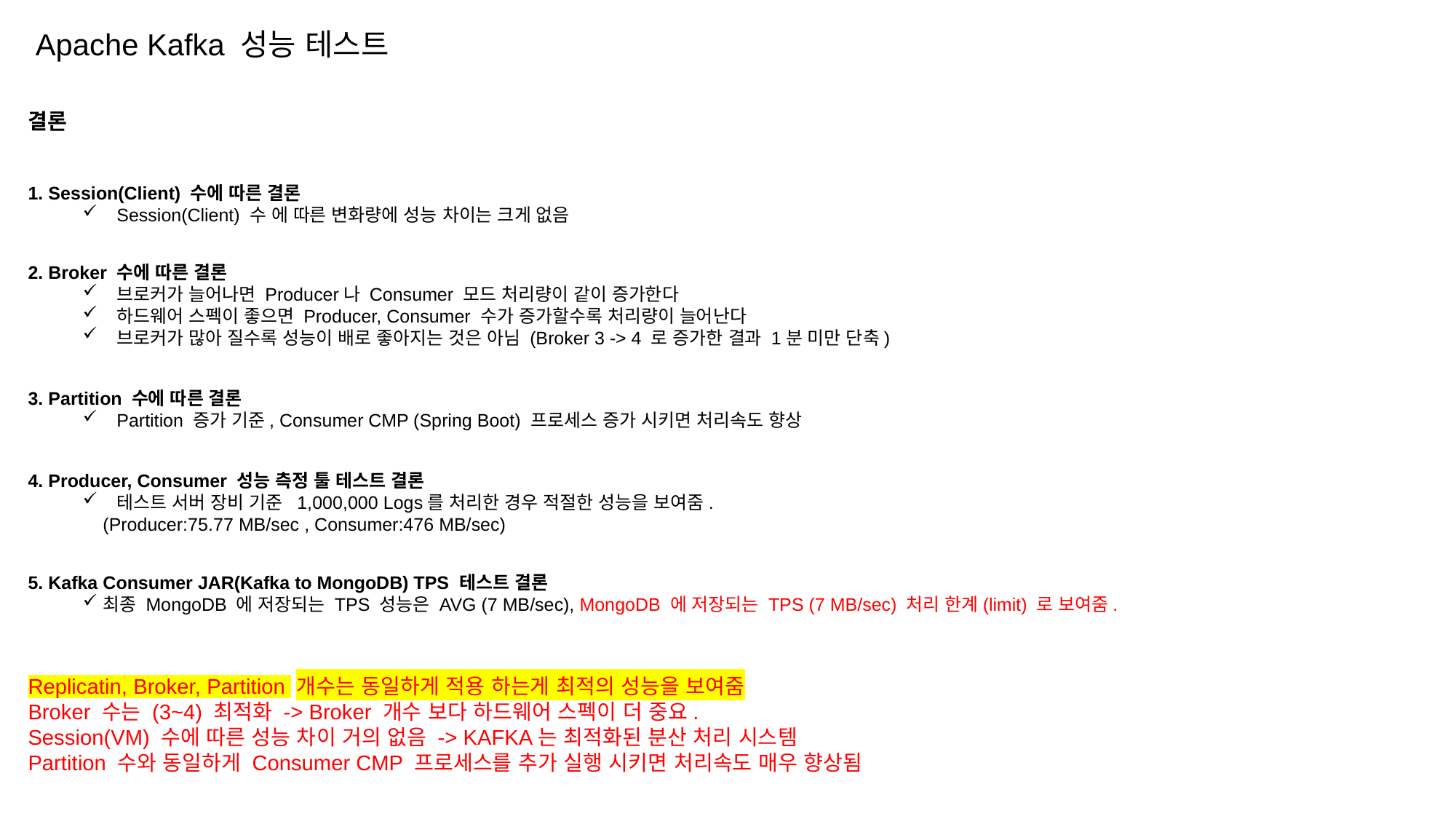

Apache Kafka 성능 테스트
결론
1. Session(Client) 수에 따른 결론
Session(Client) 수 에 따른 변화량에 성능 차이는 크게 없음
2. Broker 수에 따른 결론
브로커가 늘어나면 Producer나 Consumer 모드 처리량이 같이 증가한다
하드웨어 스펙이 좋으면 Producer, Consumer 수가 증가할수록 처리량이 늘어난다
브로커가 많아 질수록 성능이 배로 좋아지는 것은 아님 (Broker 3 -> 4 로 증가한 결과 1분 미만 단축)
3. Partition 수에 따른 결론
Partition 증가 기준, Consumer CMP (Spring Boot) 프로세스 증가 시키면 처리속도 향상
4. Producer, Consumer 성능 측정 툴 테스트 결론
테스트 서버 장비 기준  1,000,000 Logs를 처리한 경우 적절한 성능을 보여줌.
    (Producer:75.77 MB/sec , Consumer:476 MB/sec)
5. Kafka Consumer JAR(Kafka to MongoDB) TPS 테스트 결론
최종 MongoDB 에 저장되는 TPS 성능은 AVG (7 MB/sec), MongoDB 에 저장되는 TPS (7 MB/sec) 처리 한계(limit) 로 보여줌.

Replicatin, Broker, Partition 개수는 동일하게 적용 하는게 최적의 성능을 보여줌
Broker 수는 (3~4) 최적화 -> Broker 개수 보다 하드웨어 스펙이 더 중요.
Session(VM) 수에 따른 성능 차이 거의 없음 -> KAFKA는 최적화된 분산 처리 시스템
Partition 수와 동일하게 Consumer CMP 프로세스를 추가 실행 시키면 처리속도 매우 향상됨